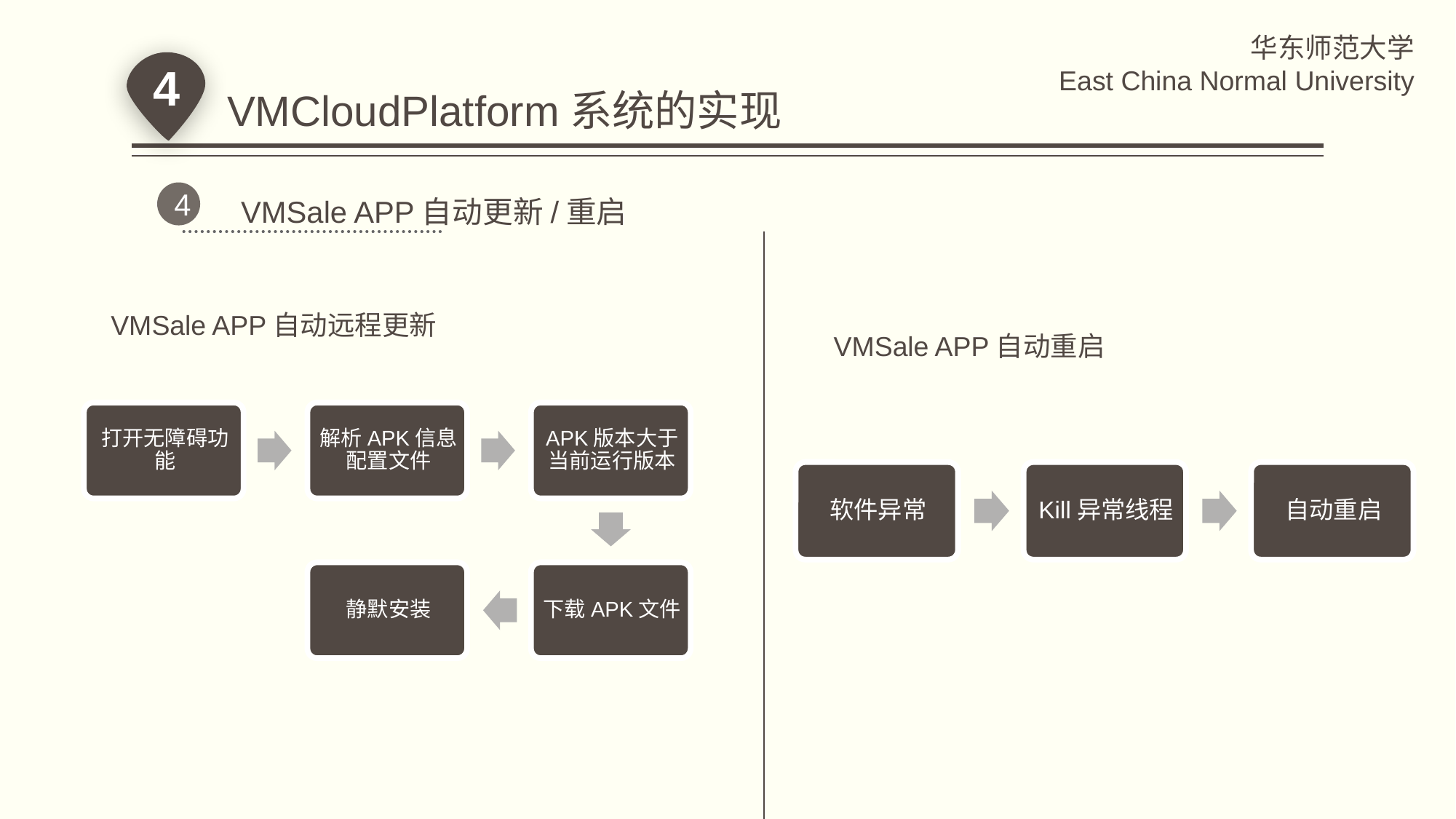

VMCloudPlatform系统的实现
华东师范大学
East China Normal University

4
4
	VMSale APP自动更新/重启
软件异常

Kill异常线程

自动重启
VMSale APP自动远程更新
打开无障碍功能

解析APK信息配置文件

APK版本大于当前运行版本

下载APK文件

静默安装
VMSale APP自动重启